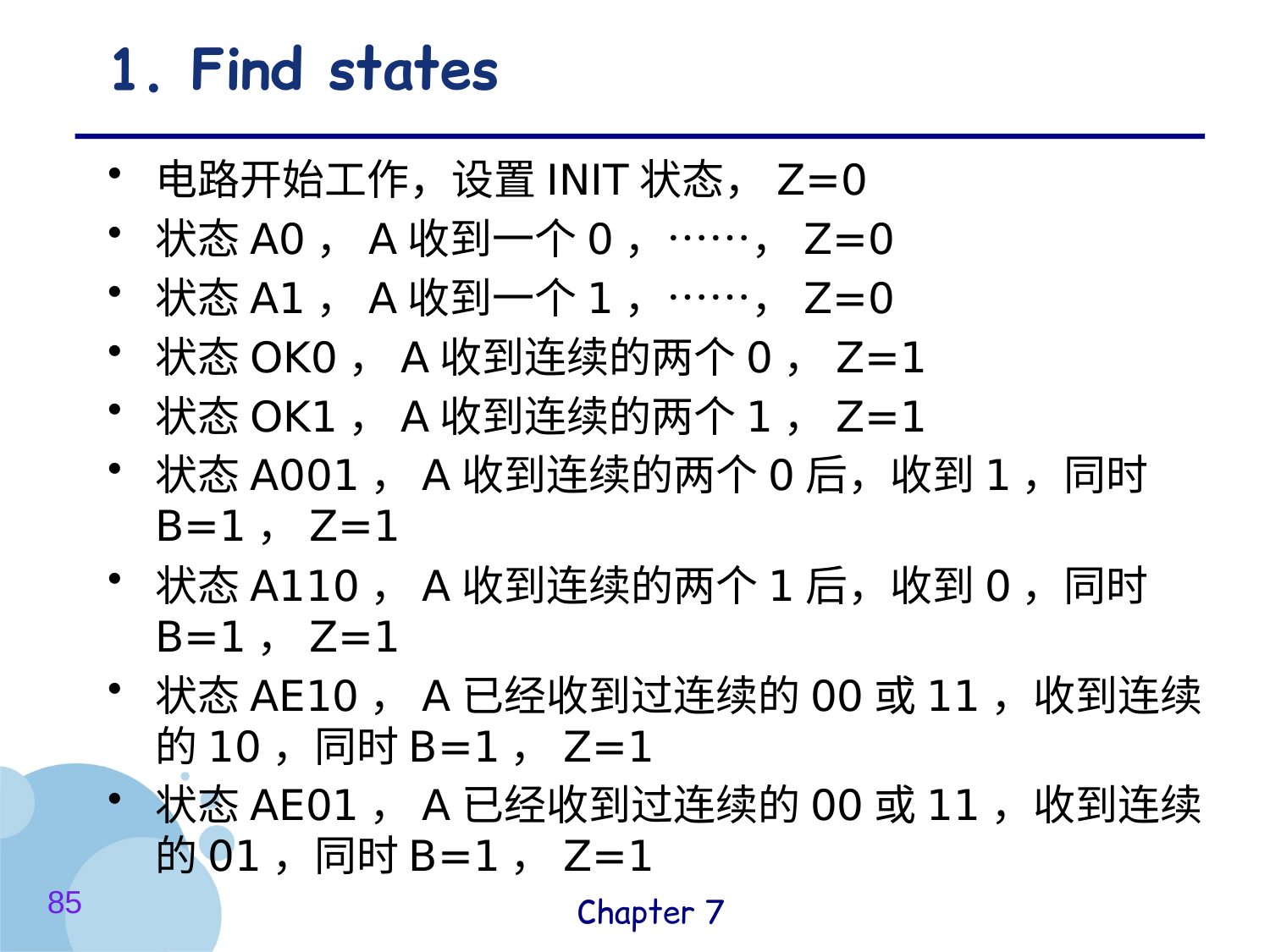

# 1. Find states
电路开始工作，设置INIT状态，Z=0
状态A0，A收到一个0，……，Z=0
状态A1，A收到一个1，……，Z=0
状态OK0，A收到连续的两个0，Z=1
状态OK1，A收到连续的两个1，Z=1
状态A001，A收到连续的两个0后，收到1，同时B=1，Z=1
状态A110，A收到连续的两个1后，收到0，同时B=1，Z=1
状态AE10，A已经收到过连续的00或11，收到连续的10，同时B=1，Z=1
状态AE01，A已经收到过连续的00或11，收到连续的01，同时B=1，Z=1